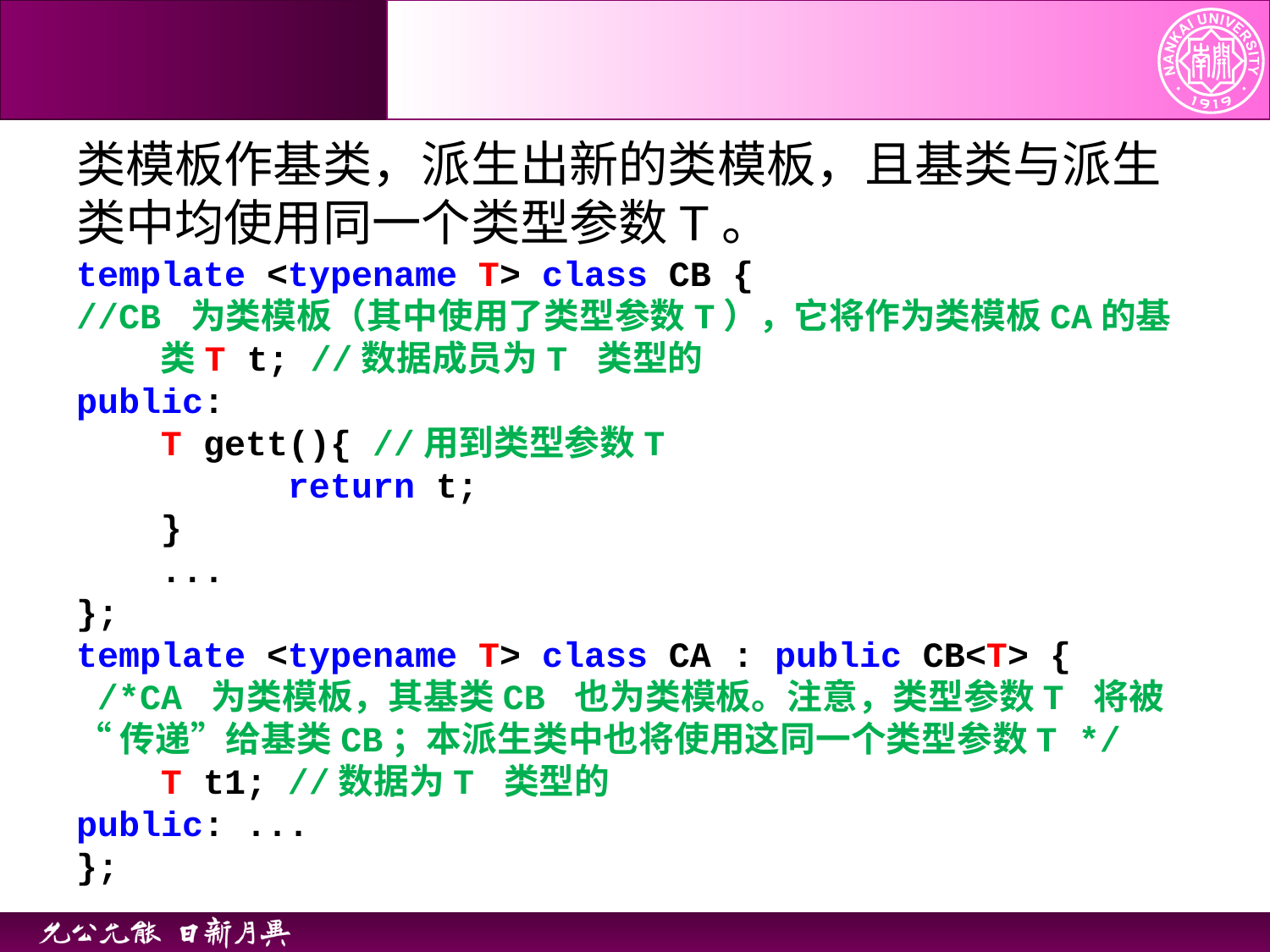

类模板作基类，派生出新的类模板，且基类与派生类中均使用同一个类型参数T。
template <typename T> class CB {
//CB 为类模板（其中使用了类型参数T），它将作为类模板CA的基类T t; //数据成员为T 类型的
public:
	T gett(){ //用到类型参数T
		return t;
	}
	...
};
template <typename T> class CA : public CB<T> {
 /*CA 为类模板，其基类CB 也为类模板。注意，类型参数T 将被
“传递”给基类CB；本派生类中也将使用这同一个类型参数T */
	T t1; //数据为T 类型的
public: ...
};